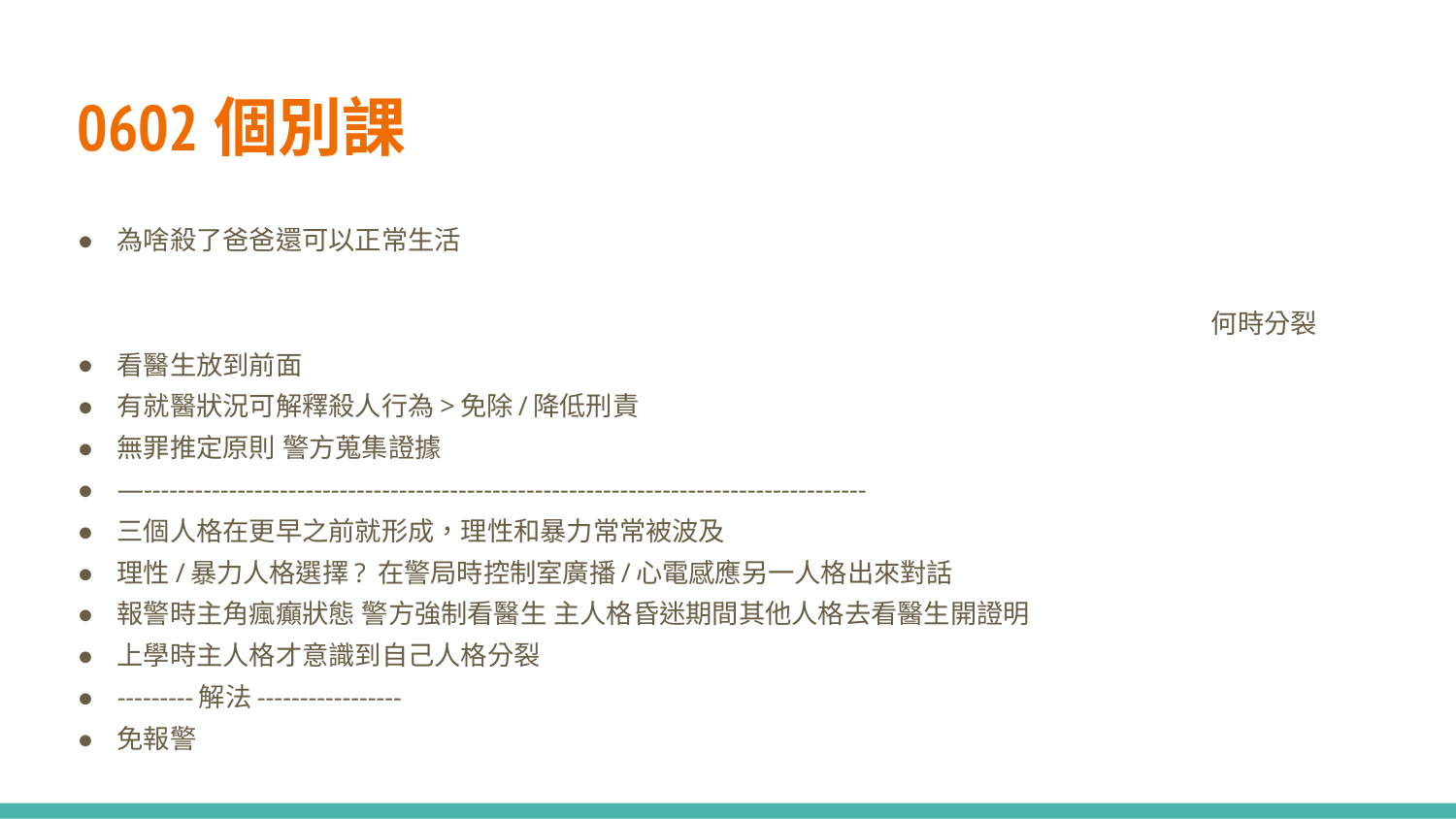

# 0602個別課
為啥殺了爸爸還可以正常生活                                                                                                                                                                                                                                                                                                                                                                                                                                                                                                      何時分裂
看醫生放到前面
有就醫狀況可解釋殺人行為>免除/降低刑責
無罪推定原則 警方蒐集證據
—-------------------------------------------------------------------------------------
三個人格在更早之前就形成，理性和暴力常常被波及
理性/暴力人格選擇? 在警局時控制室廣播/心電感應另一人格出來對話
報警時主角瘋癲狀態 警方強制看醫生 主人格昏迷期間其他人格去看醫生開證明
上學時主人格才意識到自己人格分裂
---------解法-----------------
免報警